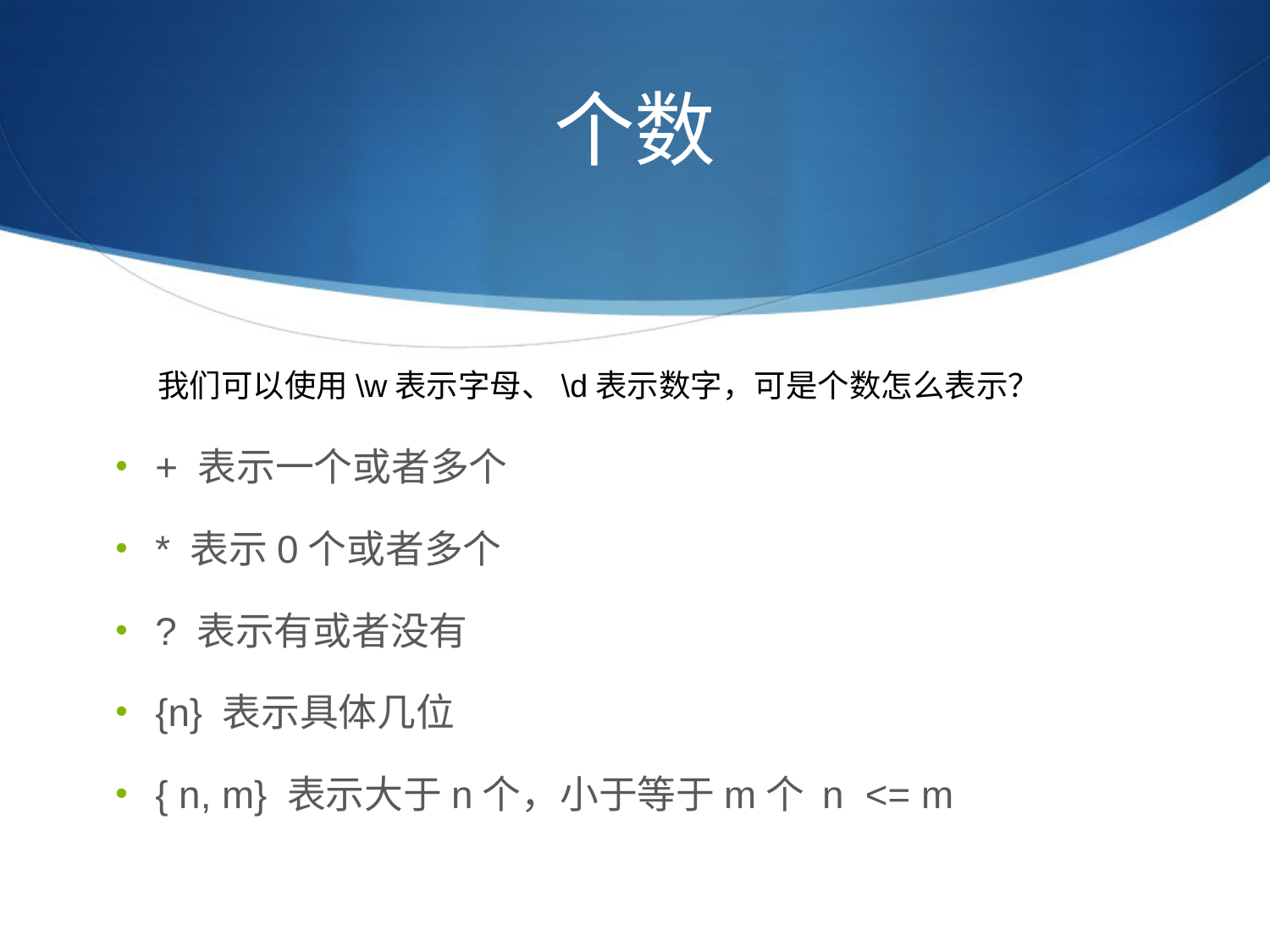

# 个数
我们可以使用\w表示字母、\d表示数字，可是个数怎么表示？
+ 表示一个或者多个
* 表示0个或者多个
? 表示有或者没有
{n} 表示具体几位
{ n, m} 表示大于n个，小于等于m个 n  <= m